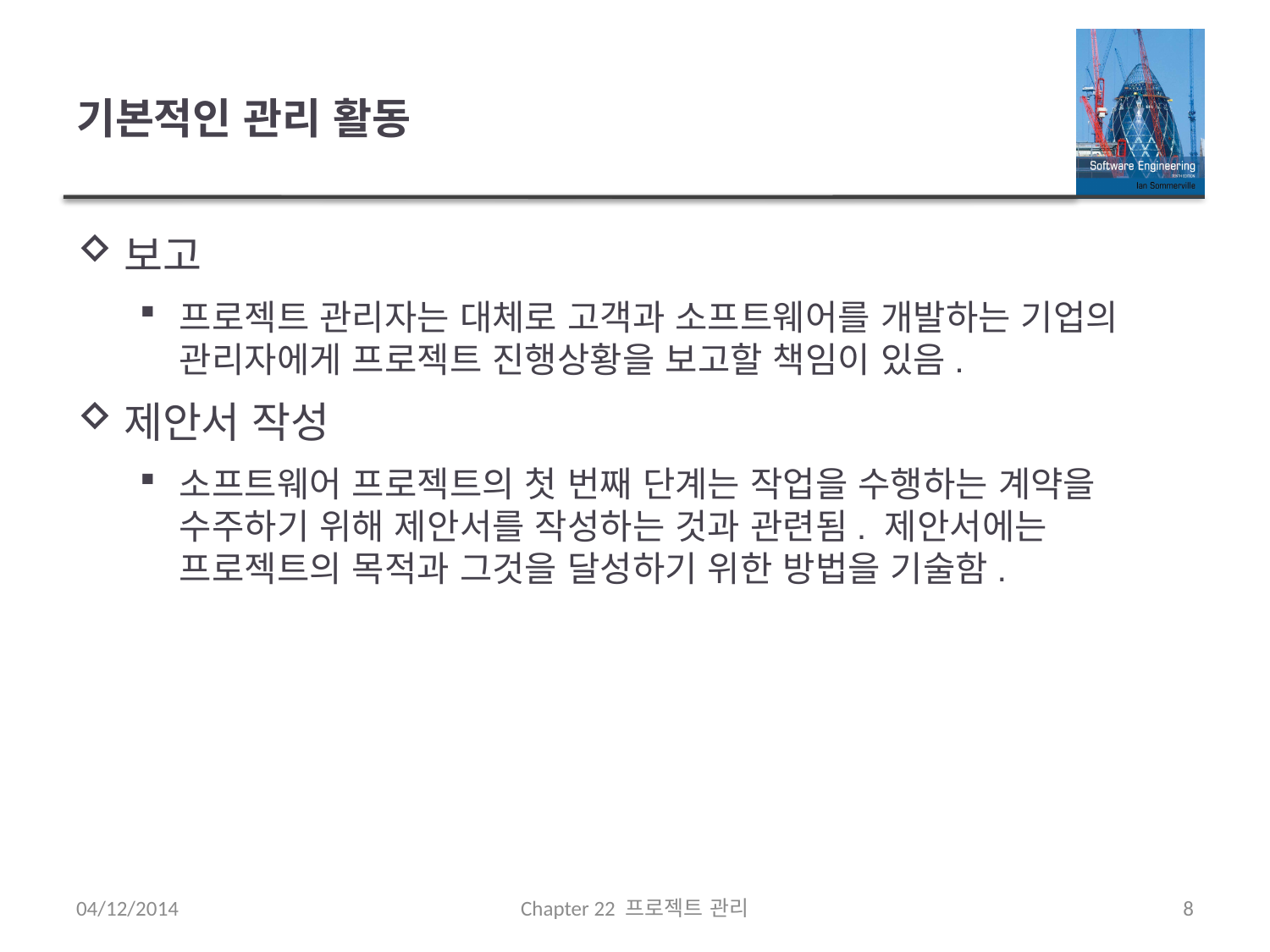

# 기본적인 관리 활동
보고
프로젝트 관리자는 대체로 고객과 소프트웨어를 개발하는 기업의 관리자에게 프로젝트 진행상황을 보고할 책임이 있음.
제안서 작성
소프트웨어 프로젝트의 첫 번째 단계는 작업을 수행하는 계약을 수주하기 위해 제안서를 작성하는 것과 관련됨. 제안서에는 프로젝트의 목적과 그것을 달성하기 위한 방법을 기술함.

04/12/2014
Chapter 22 프로젝트 관리
8